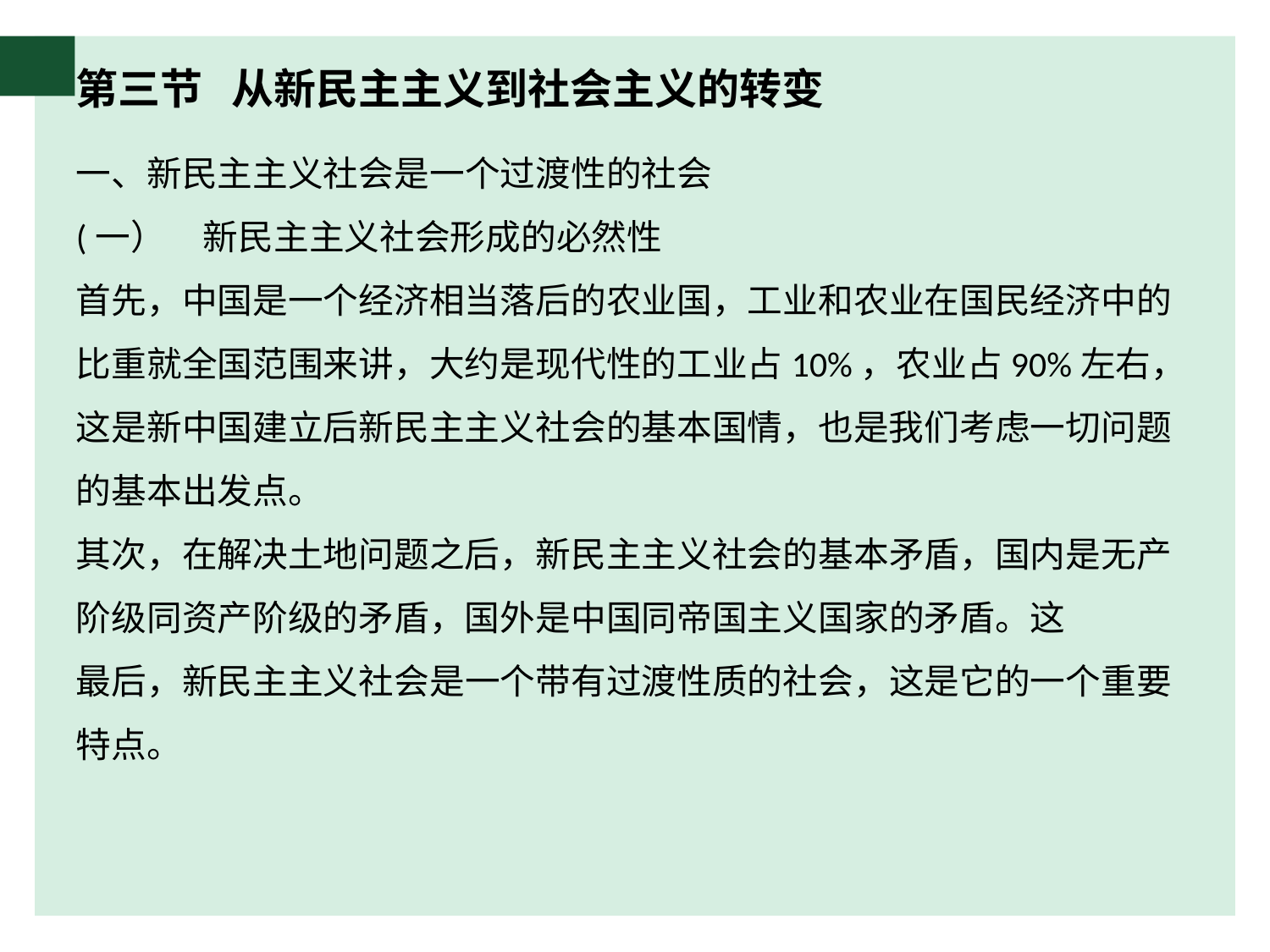

# 第三节   从新民主主义到社会主义的转变
一、新民主主义社会是一个过渡性的社会
(一）	新民主主义社会形成的必然性
首先，中国是一个经济相当落后的农业国，工业和农业在国民经济中的比重就全国范围来讲，大约是现代性的工业占10%，农业占90%左右，这是新中国建立后新民主主义社会的基本国情，也是我们考虑一切问题的基本出发点。
其次，在解决土地问题之后，新民主主义社会的基本矛盾，国内是无产阶级同资产阶级的矛盾，国外是中国同帝国主义国家的矛盾。这
最后，新民主主义社会是一个带有过渡性质的社会，这是它的一个重要特点。